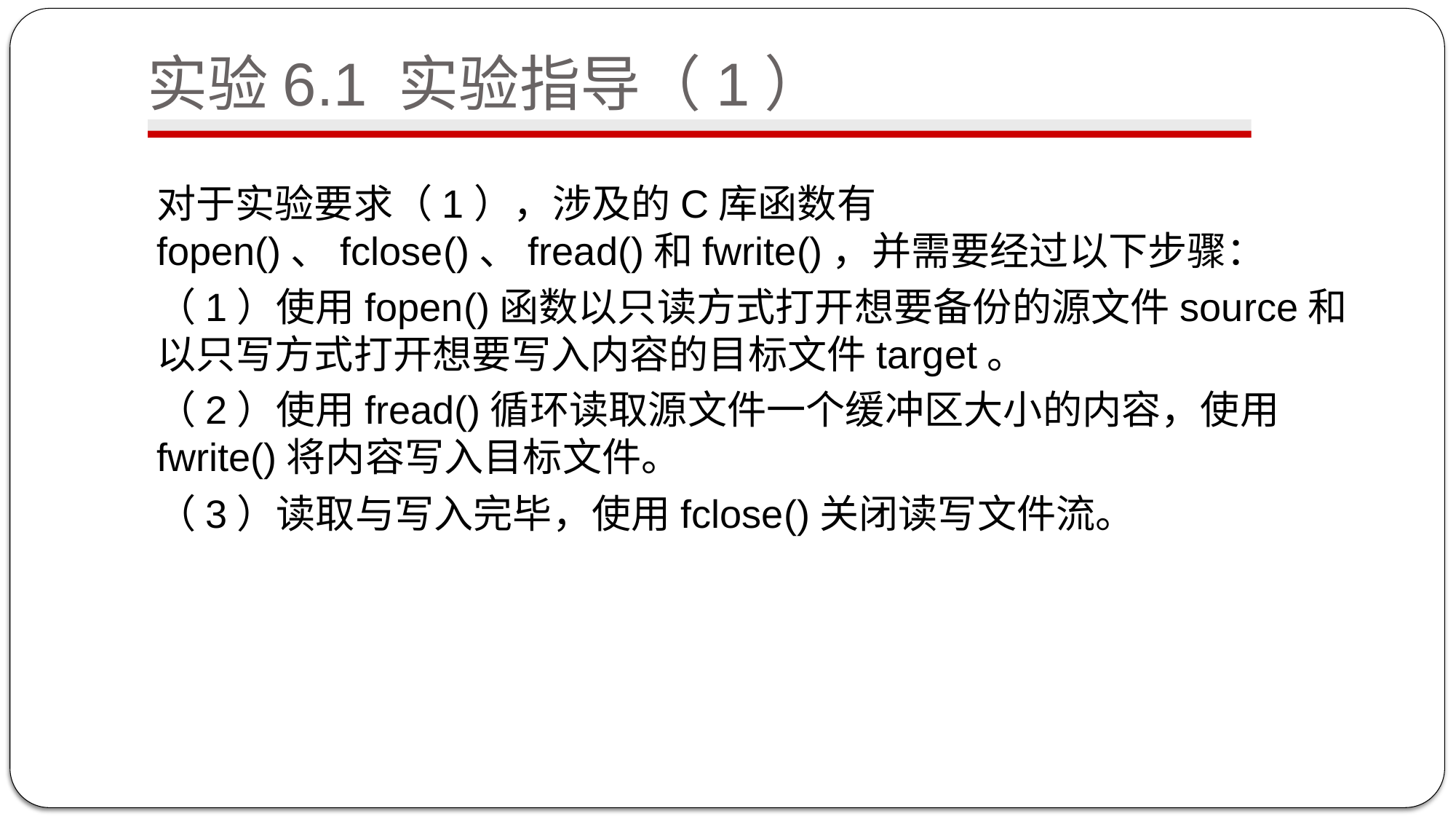

# 实验6.1 实验指导（1）
对于实验要求（1），涉及的C库函数有fopen()、fclose()、fread()和fwrite()，并需要经过以下步骤：
（1）使用fopen()函数以只读方式打开想要备份的源文件source和以只写方式打开想要写入内容的目标文件target。
（2）使用fread()循环读取源文件一个缓冲区大小的内容，使用fwrite()将内容写入目标文件。
（3）读取与写入完毕，使用fclose()关闭读写文件流。